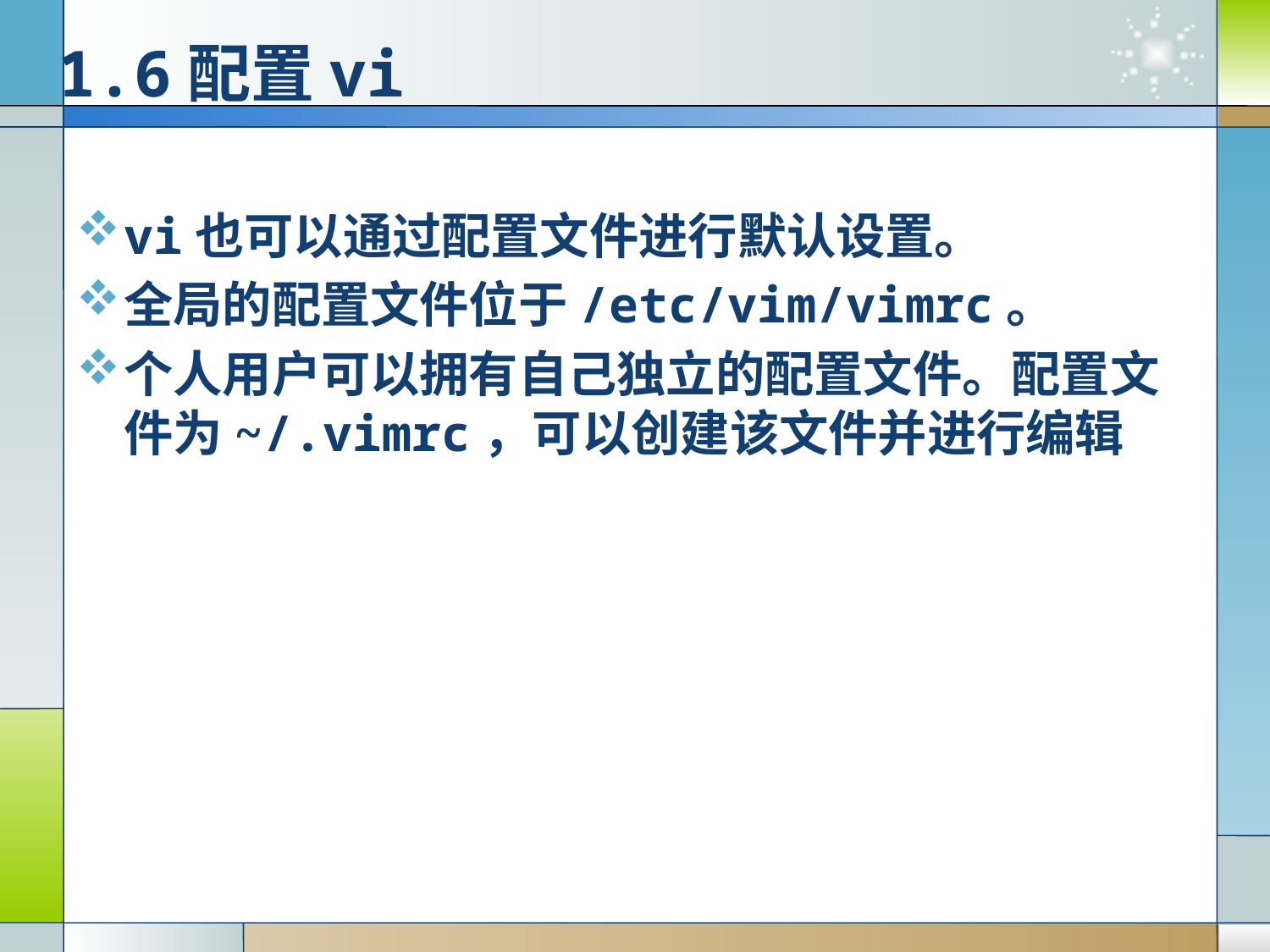

# 1.6配置vi
vi也可以通过配置文件进行默认设置。
全局的配置文件位于/etc/vim/vimrc。
个人用户可以拥有自己独立的配置文件。配置文件为~/.vimrc，可以创建该文件并进行编辑